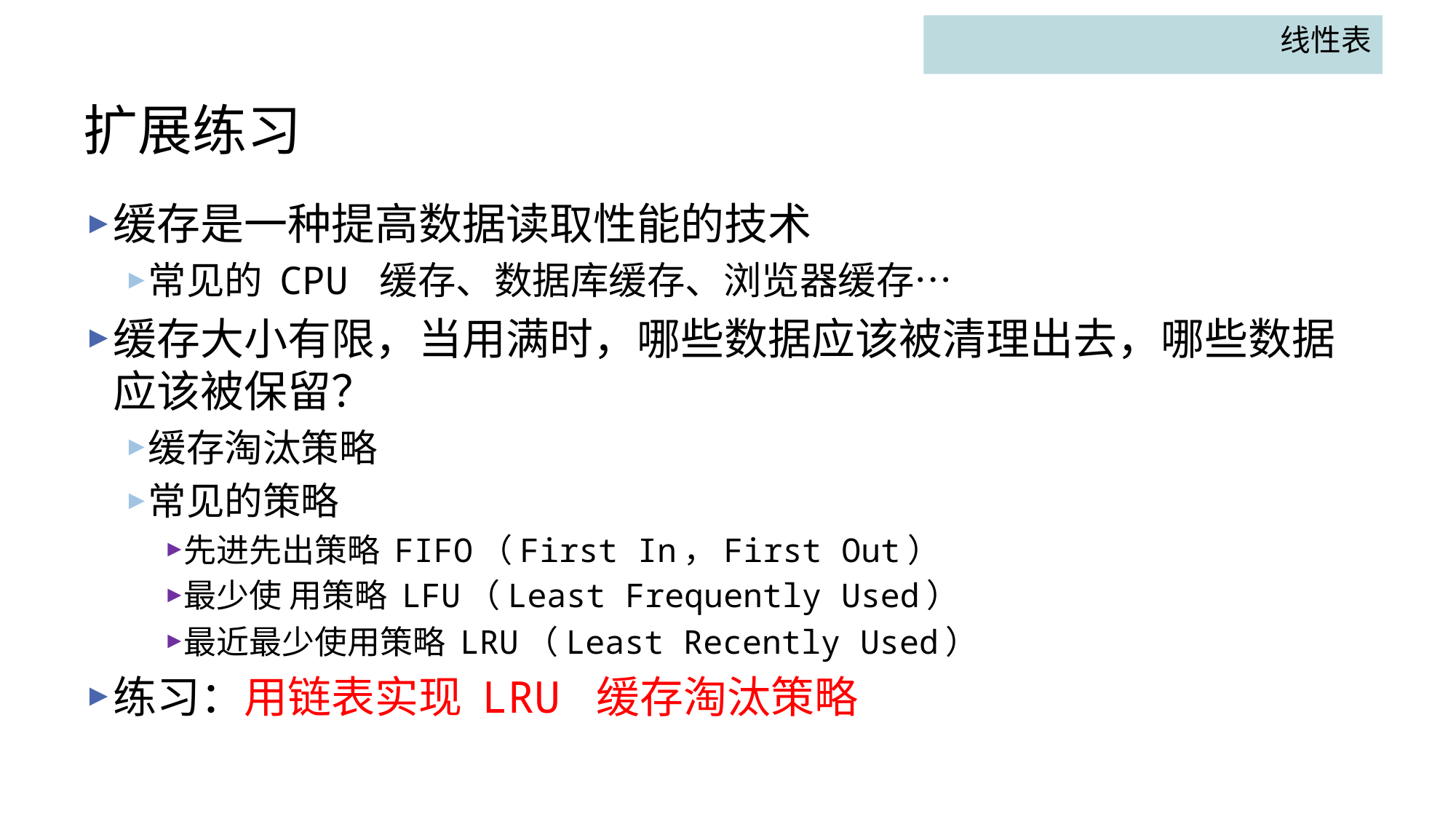

线性表
# 扩展练习
缓存是一种提高数据读取性能的技术
常见的 CPU 缓存、数据库缓存、浏览器缓存…
缓存大小有限，当用满时，哪些数据应该被清理出去，哪些数据应该被保留？
缓存淘汰策略
常见的策略
先进先出策略 FIFO（First In，First Out）
最少使 用策略 LFU（Least Frequently Used）
最近最少使用策略 LRU（Least Recently Used）
练习：用链表实现 LRU 缓存淘汰策略